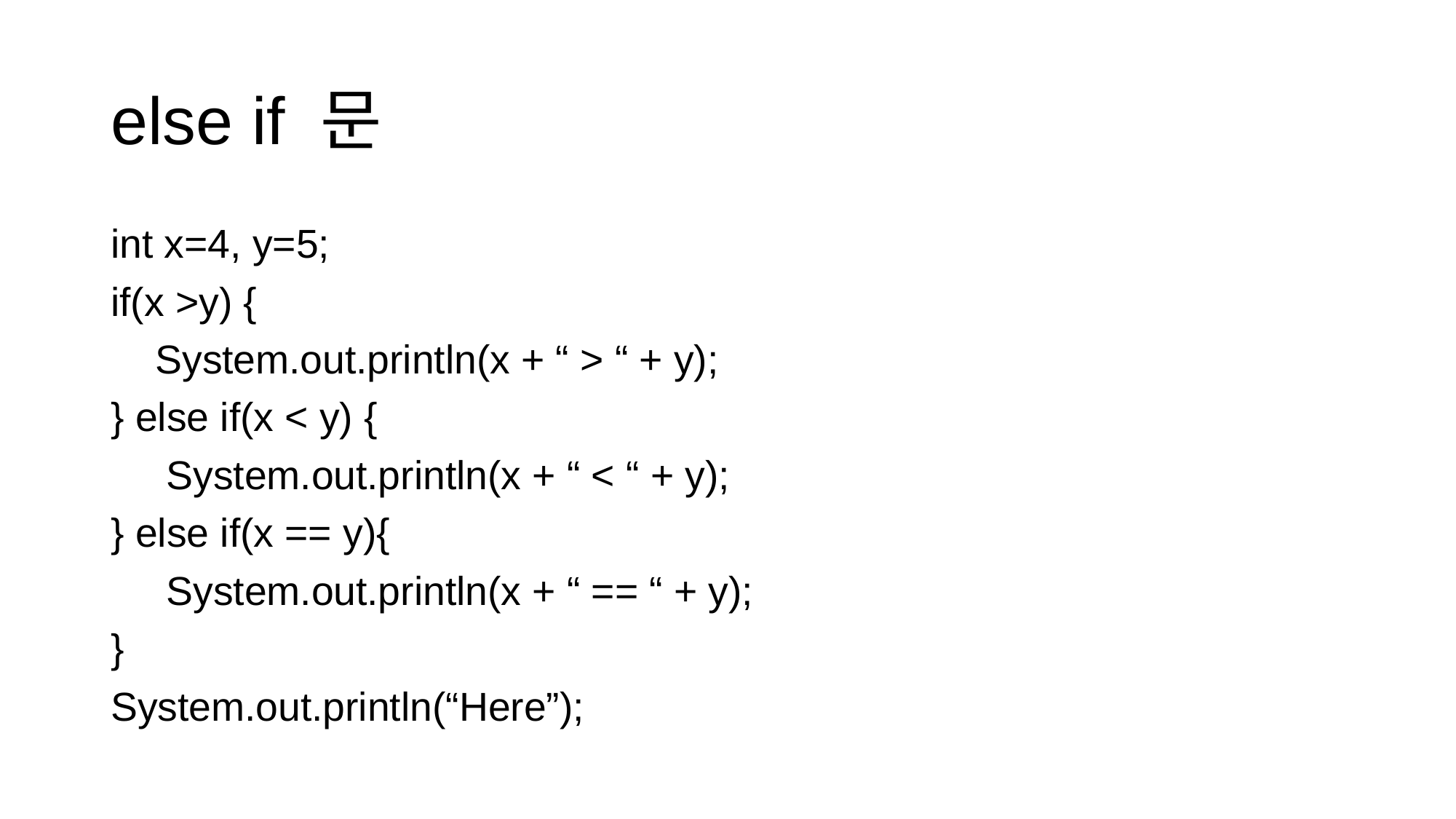

# else if 문
int x=4, y=5;
if(x >y) {
    System.out.println(x + “ > “ + y);
} else if(x < y) {
     System.out.println(x + “ < “ + y);
} else if(x == y){
     System.out.println(x + “ == “ + y);
}
System.out.println(“Here”);